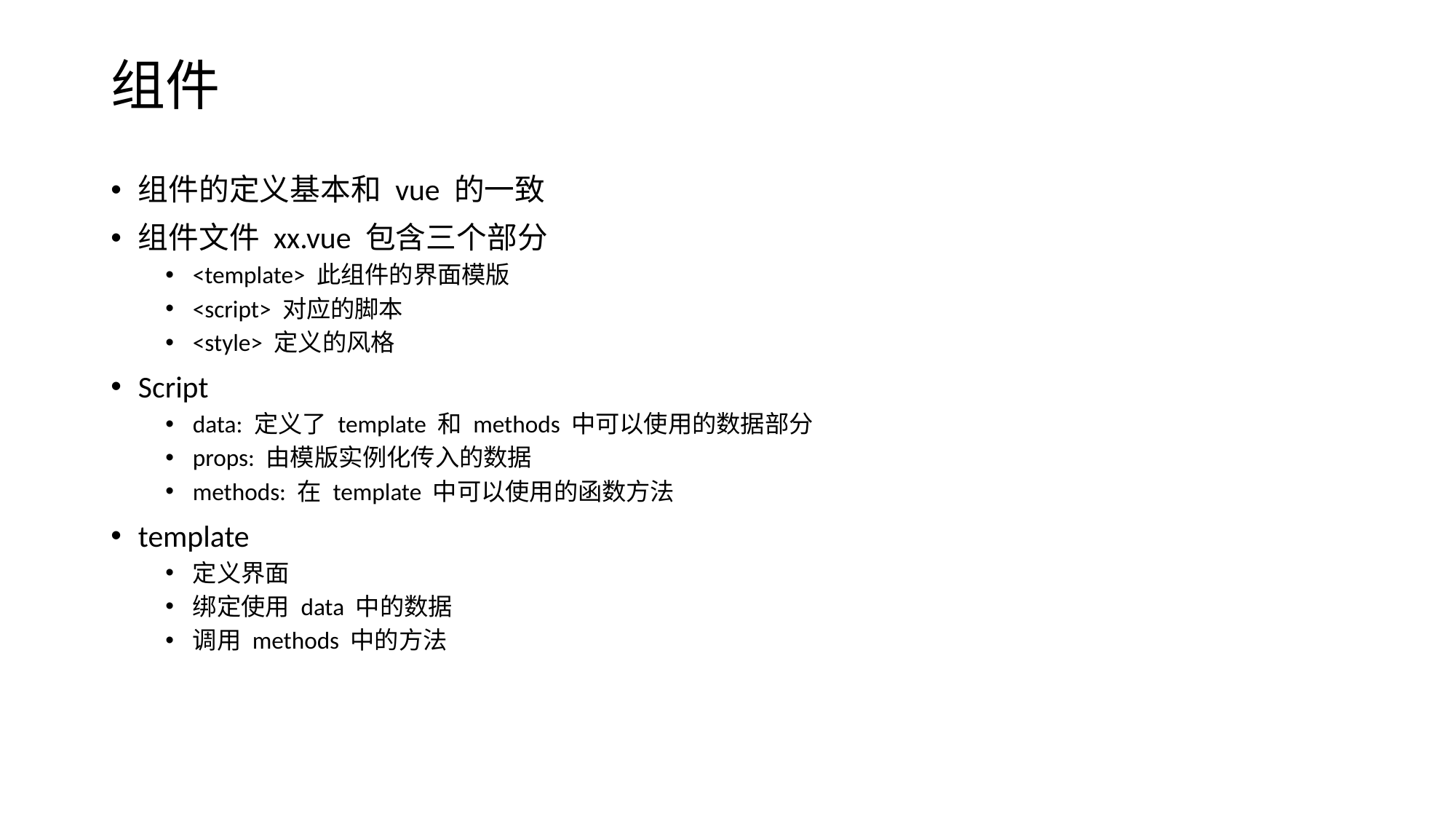

# 组件
组件的定义基本和 vue 的一致
组件文件 xx.vue 包含三个部分
<template> 此组件的界面模版
<script> 对应的脚本
<style> 定义的风格
Script
data: 定义了 template 和 methods 中可以使用的数据部分
props: 由模版实例化传入的数据
methods: 在 template 中可以使用的函数方法
template
定义界面
绑定使用 data 中的数据
调用 methods 中的方法